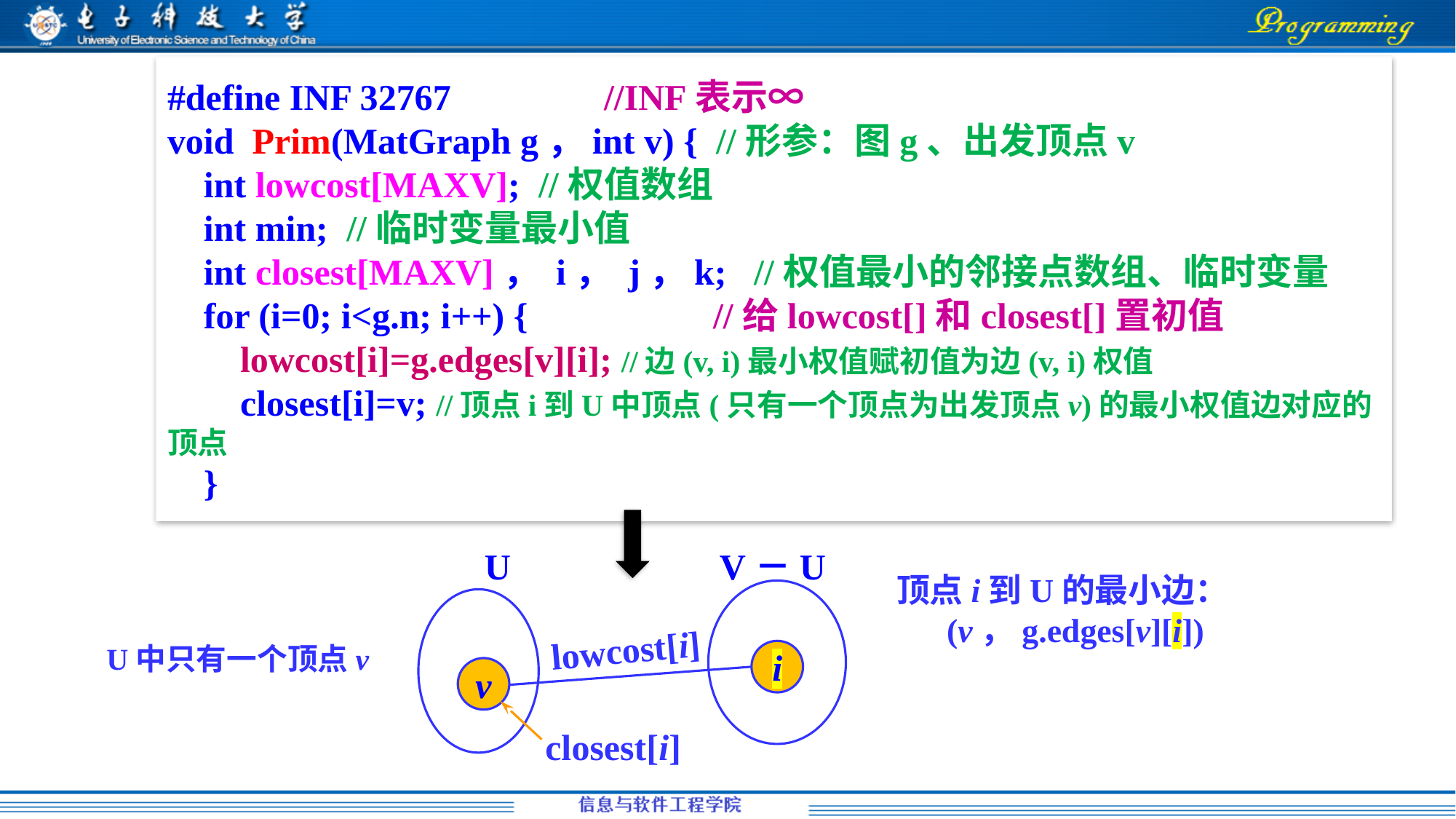

#define INF 32767		//INF表示∞
void  Prim(MatGraph g，int v) {  //形参：图g、出发顶点v
    int lowcost[MAXV];  //权值数组
    int min;  //临时变量最小值
    int closest[MAXV]， i， j，k;   //权值最小的邻接点数组、临时变量
    for (i=0; i<g.n; i++) {		//给lowcost[]和closest[]置初值
        lowcost[i]=g.edges[v][i]; //边(v, i)最小权值赋初值为边(v, i)权值
        closest[i]=v; //顶点i到U中顶点(只有一个顶点为出发顶点v)的最小权值边对应的顶点
    }

U
V－U

lowcost[i]
i
v

closest[i]
顶点i到U的最小边：
      (v，g.edges[v][i])
U中只有一个顶点v